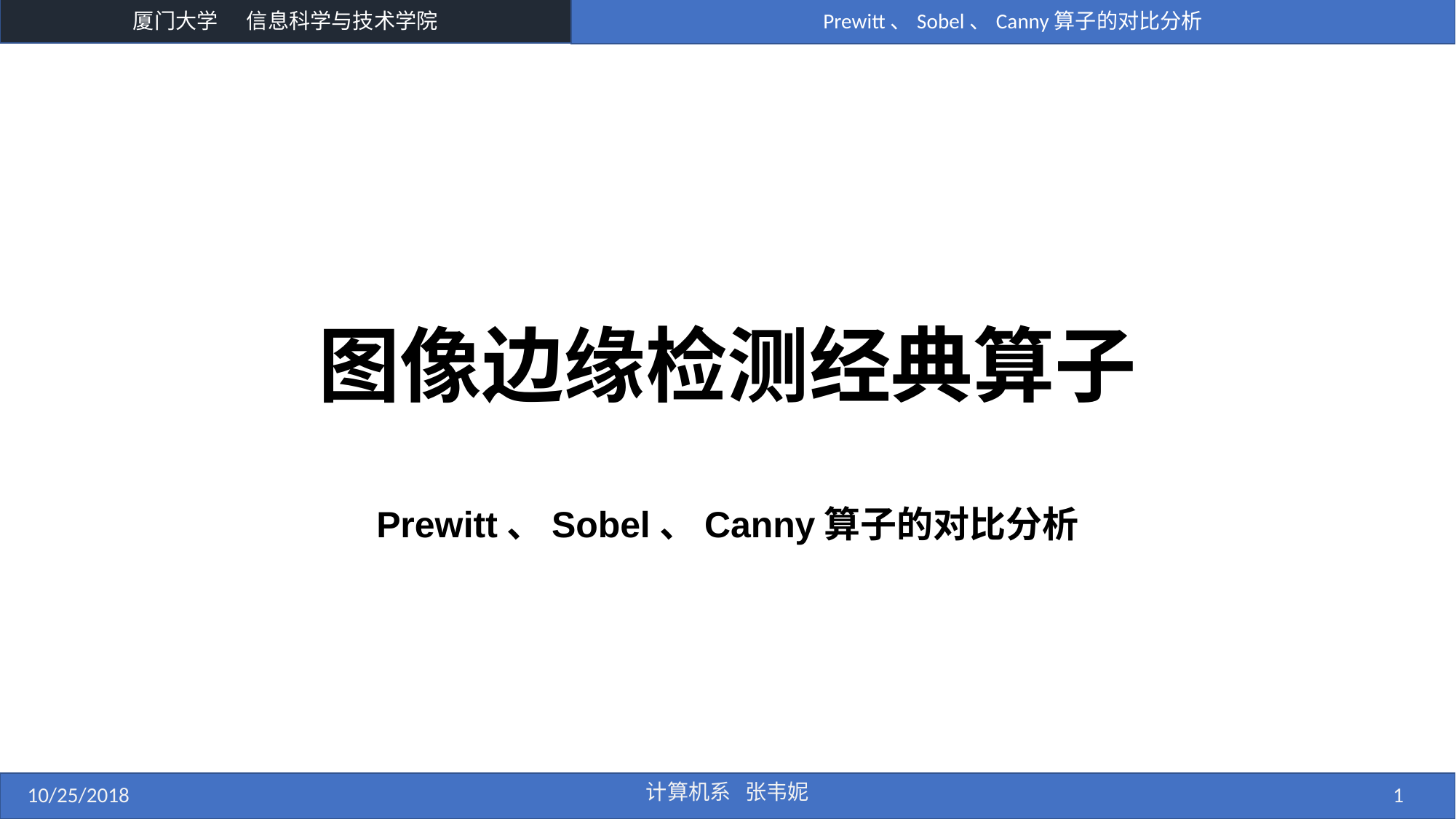

# 图像边缘检测经典算子
Prewitt、Sobel、Canny算子的对比分析
10/25/2018
计算机系   张韦妮
1